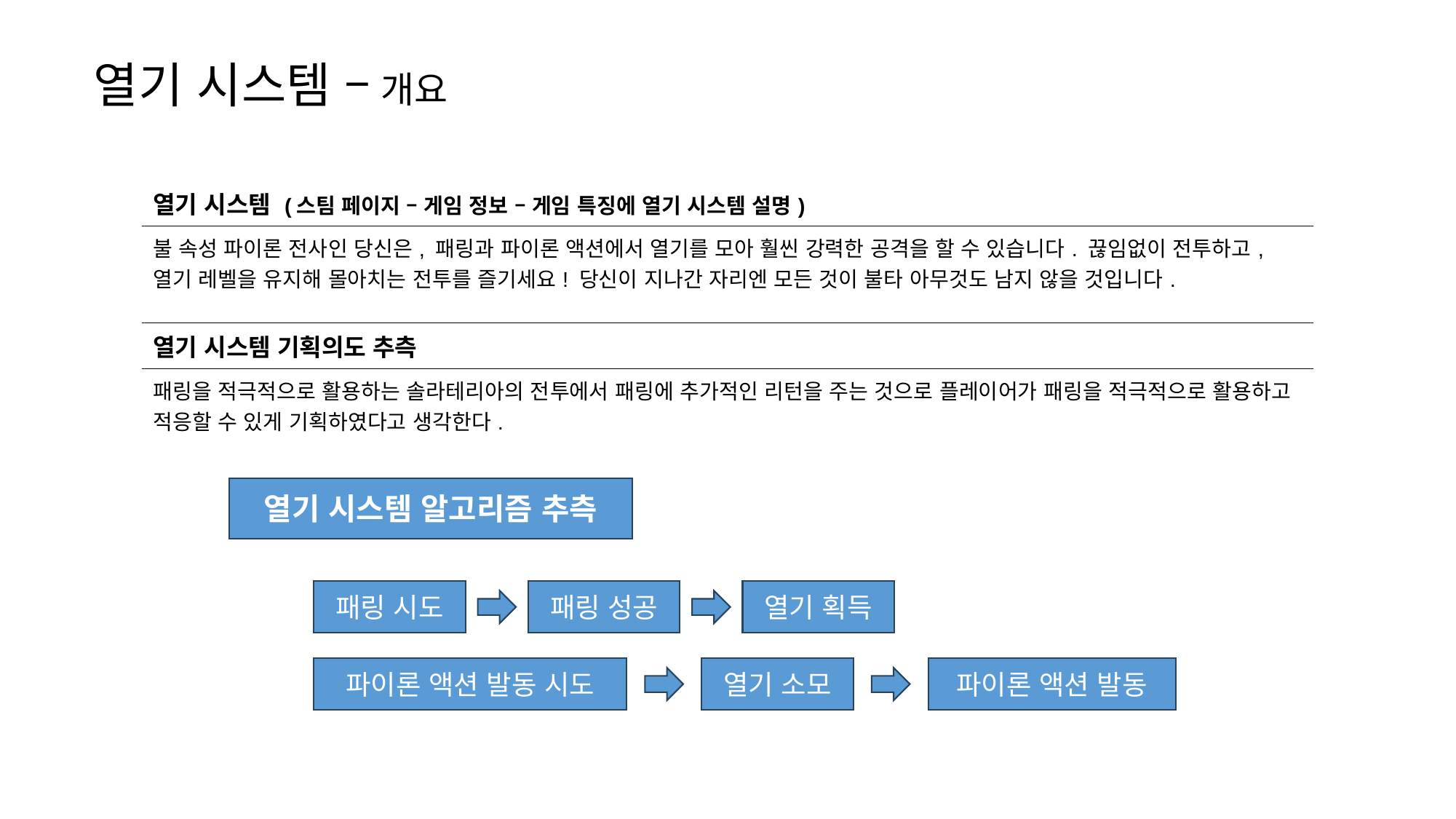

열기 시스템 – 개요
| 열기 시스템 (스팀 페이지 – 게임 정보 – 게임 특징에 열기 시스템 설명) |
| --- |
| 불 속성 파이론 전사인 당신은, 패링과 파이론 액션에서 열기를 모아 훨씬 강력한 공격을 할 수 있습니다. 끊임없이 전투하고, 열기 레벨을 유지해 몰아치는 전투를 즐기세요! 당신이 지나간 자리엔 모든 것이 불타 아무것도 남지 않을 것입니다. |
| 열기 시스템 기획의도 추측 |
| 패링을 적극적으로 활용하는 솔라테리아의 전투에서 패링에 추가적인 리턴을 주는 것으로 플레이어가 패링을 적극적으로 활용하고 적응할 수 있게 기획하였다고 생각한다. |
열기 시스템 알고리즘 추측
패링 시도
패링 성공
열기 획득

파이론 액션 발동 시도
열기 소모
파이론 액션 발동